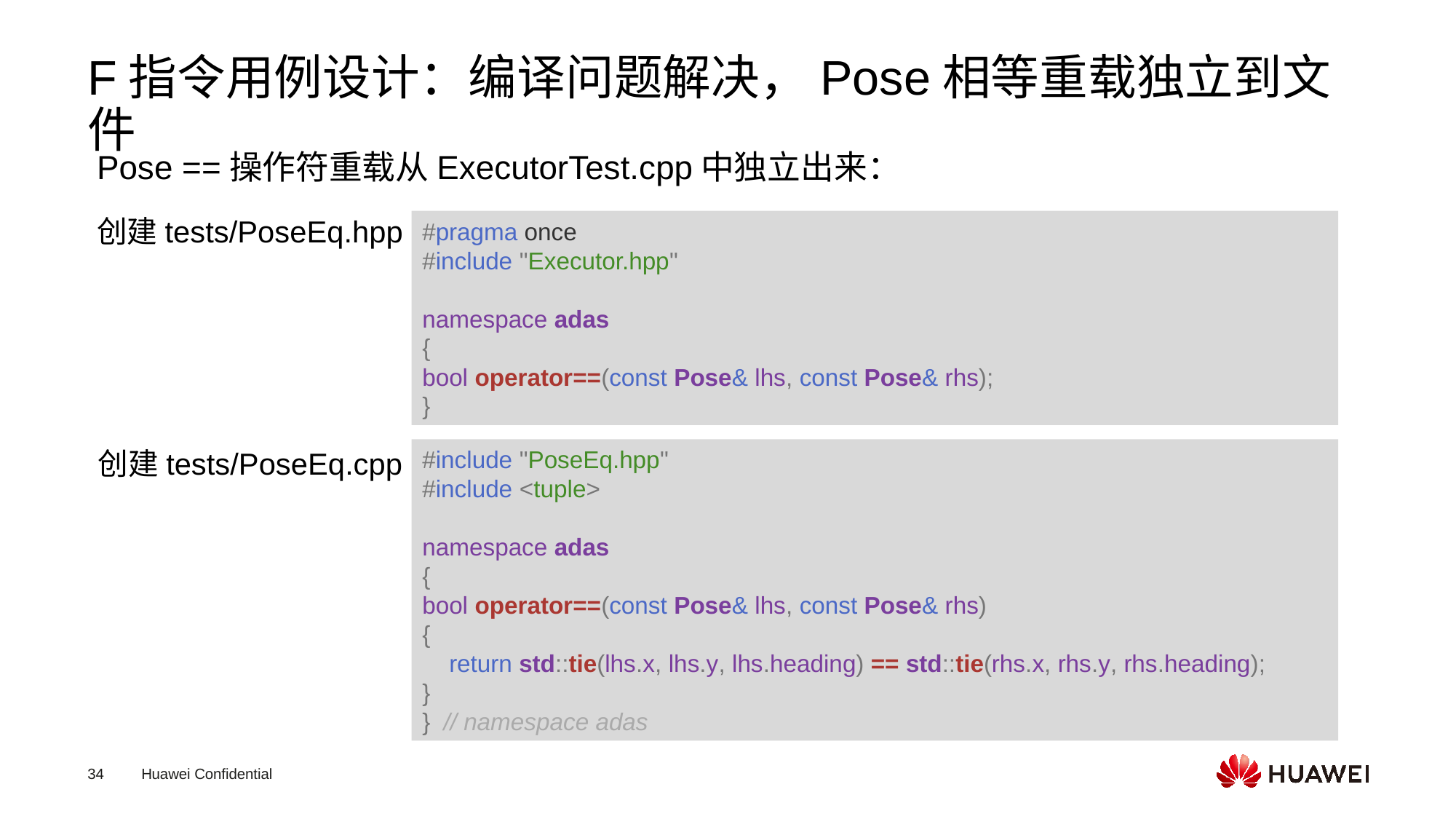

# F指令用例设计：编译问题解决，Pose相等重载独立到文件
Pose ==操作符重载从ExecutorTest.cpp中独立出来：
创建tests/PoseEq.hpp
#pragma once
#include "Executor.hpp"
namespace adas
{
bool operator==(const Pose& lhs, const Pose& rhs);
}
创建tests/PoseEq.cpp
#include "PoseEq.hpp"
#include <tuple>
namespace adas
{
bool operator==(const Pose& lhs, const Pose& rhs)
{
    return std::tie(lhs.x, lhs.y, lhs.heading) == std::tie(rhs.x, rhs.y, rhs.heading);
}
}  // namespace adas